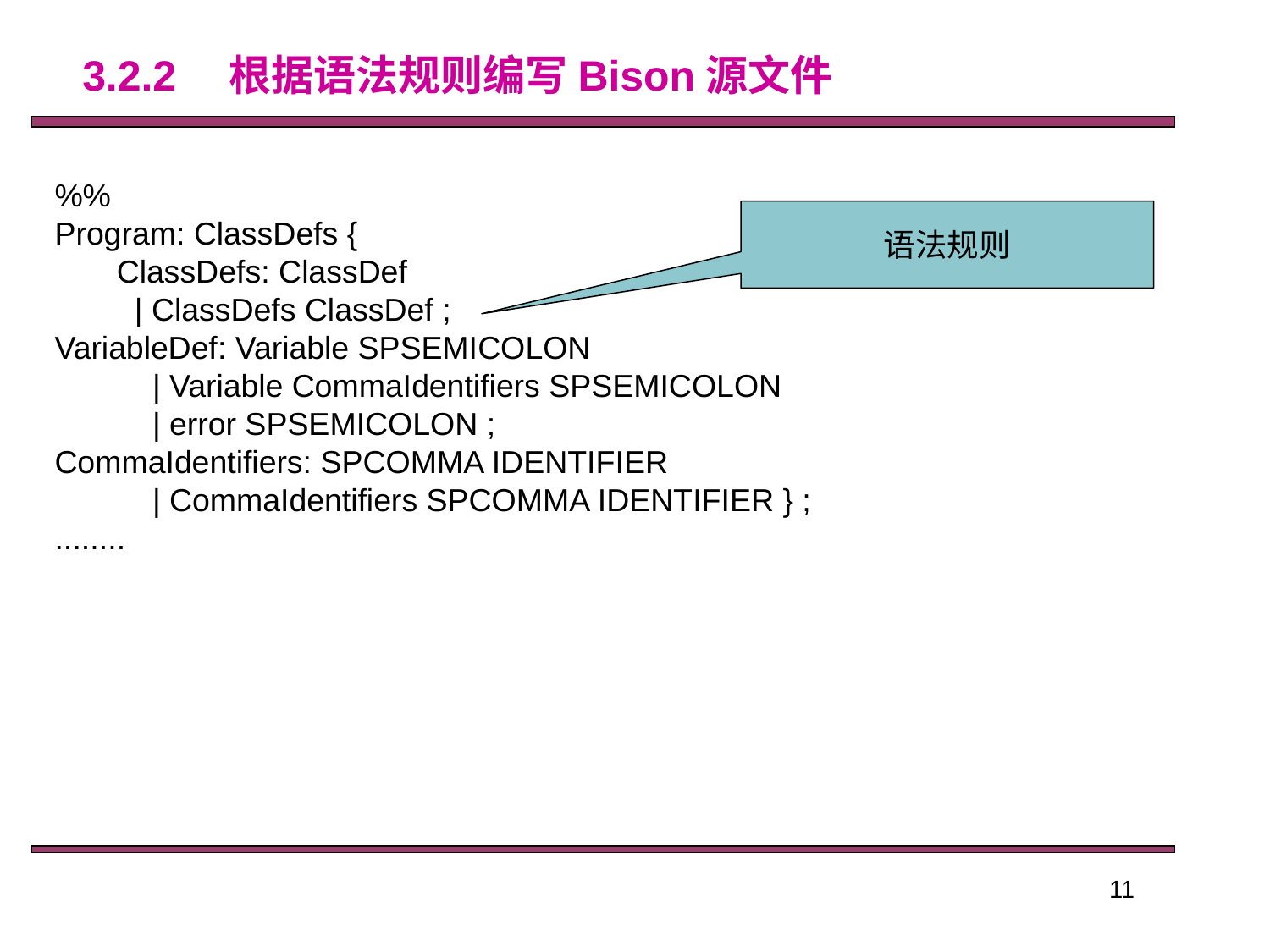

3.2.2　根据语法规则编写Bison源文件
%%
Program: ClassDefs {
       ClassDefs: ClassDef
         | ClassDefs ClassDef ;
VariableDef: Variable SPSEMICOLON
           | Variable CommaIdentifiers SPSEMICOLON
           | error SPSEMICOLON ;
CommaIdentifiers: SPCOMMA IDENTIFIER
           | CommaIdentifiers SPCOMMA IDENTIFIER } ;
........
语法规则
11